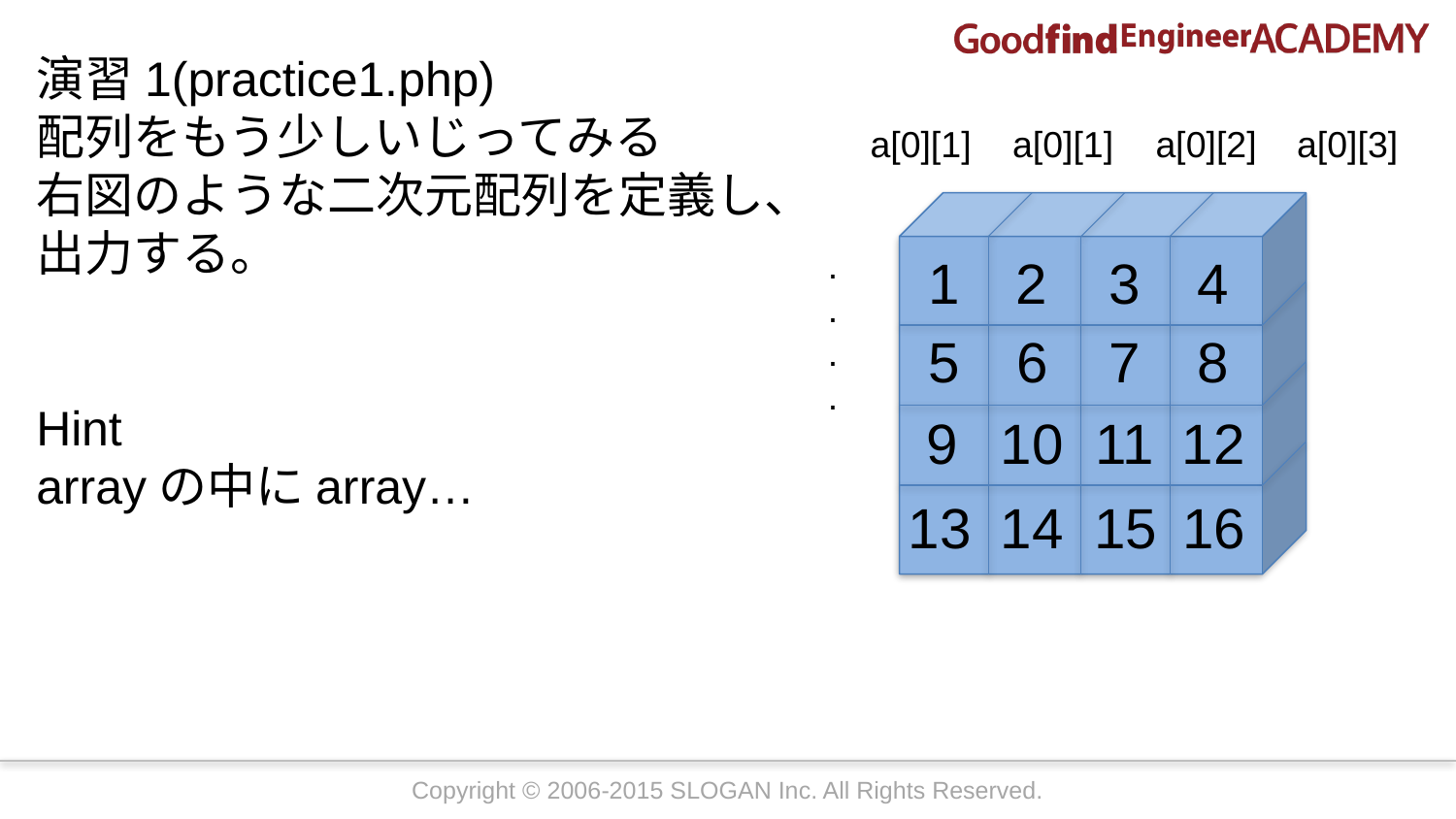

演習1(practice1.php)
配列をもう少しいじってみる
右図のような二次元配列を定義し、
出力する。

Hint
arrayの中にarray…
a[0][1]
a[0][1]
a[0][2]
a[0][3]

1
2
3
4
5
7
6
8
9
10
11
12
13
14
15
16
.
.
.
.